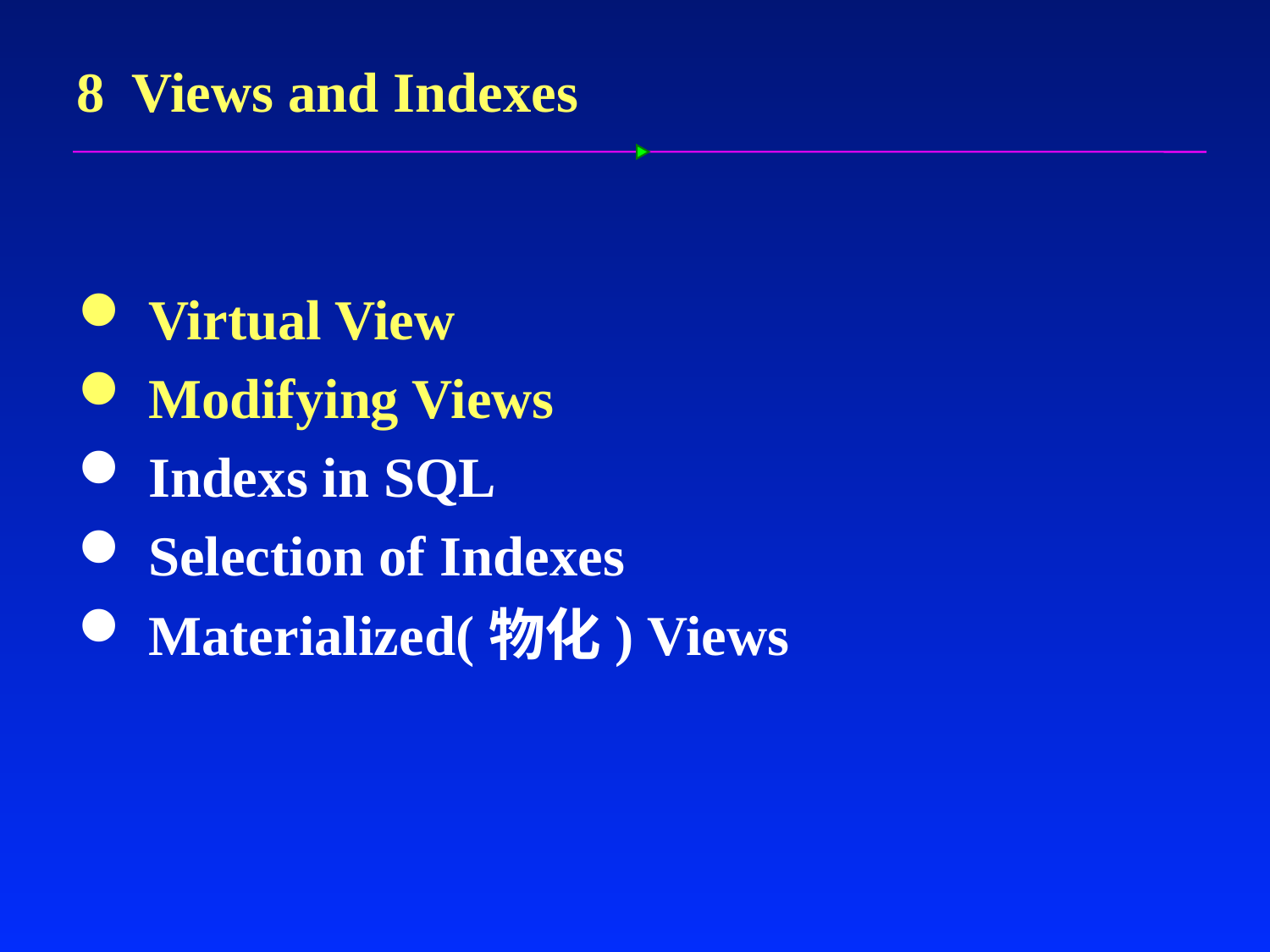

# 8  Views and Indexes

 Virtual View
 Modifying Views
 Indexs in SQL
 Selection of Indexes
 Materialized(物化) Views